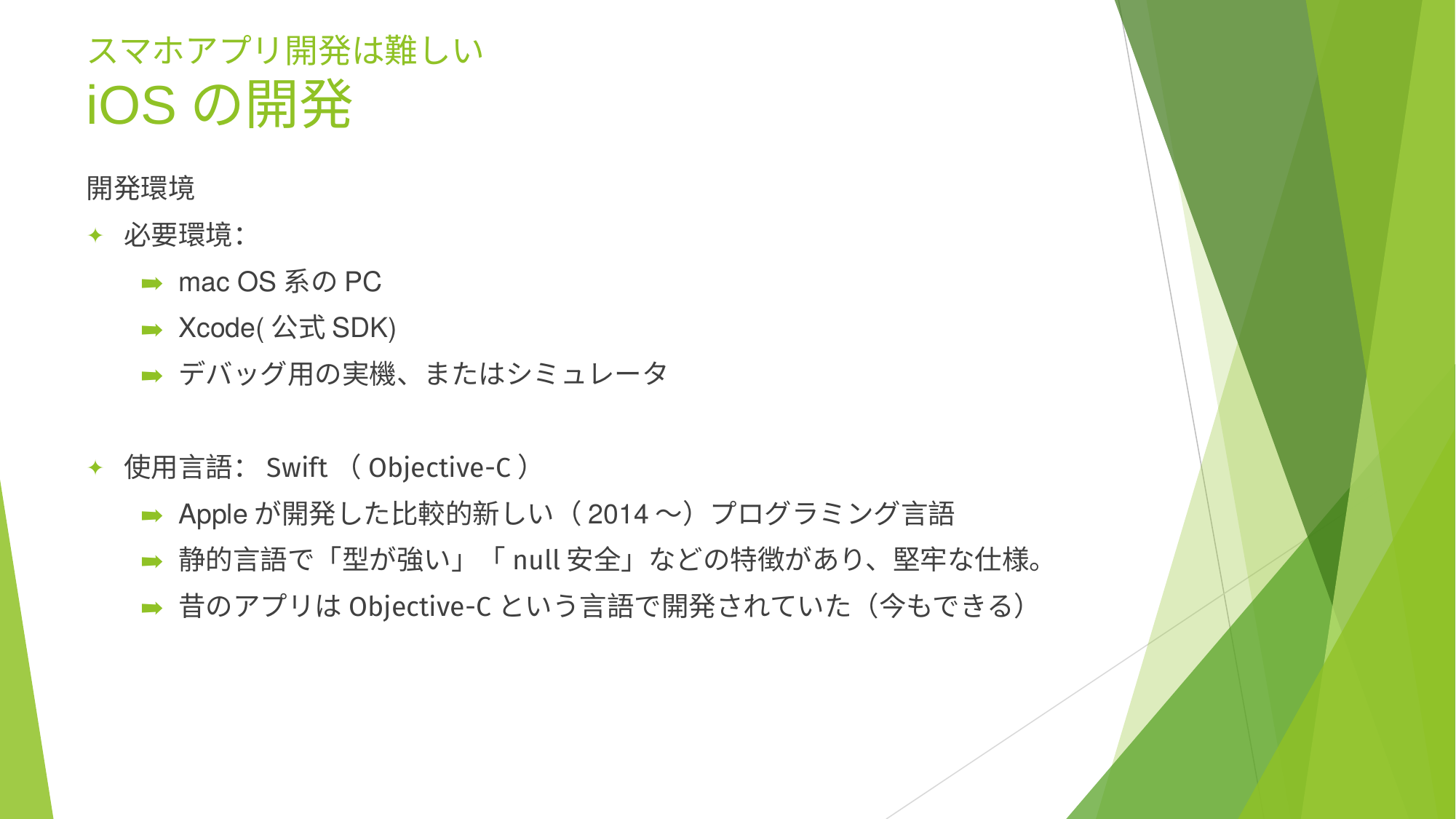

# スマホアプリ開発は難しい iOSの開発
開発環境
必要環境：
mac OS系のPC
Xcode(公式SDK)
デバッグ用の実機、またはシミュレータ

使用言語：Swift（Objective-C）
Appleが開発した比較的新しい（2014～）プログラミング言語
静的言語で「型が強い」「null安全」などの特徴があり、堅牢な仕様。
昔のアプリはObjective-Cという言語で開発されていた（今もできる）